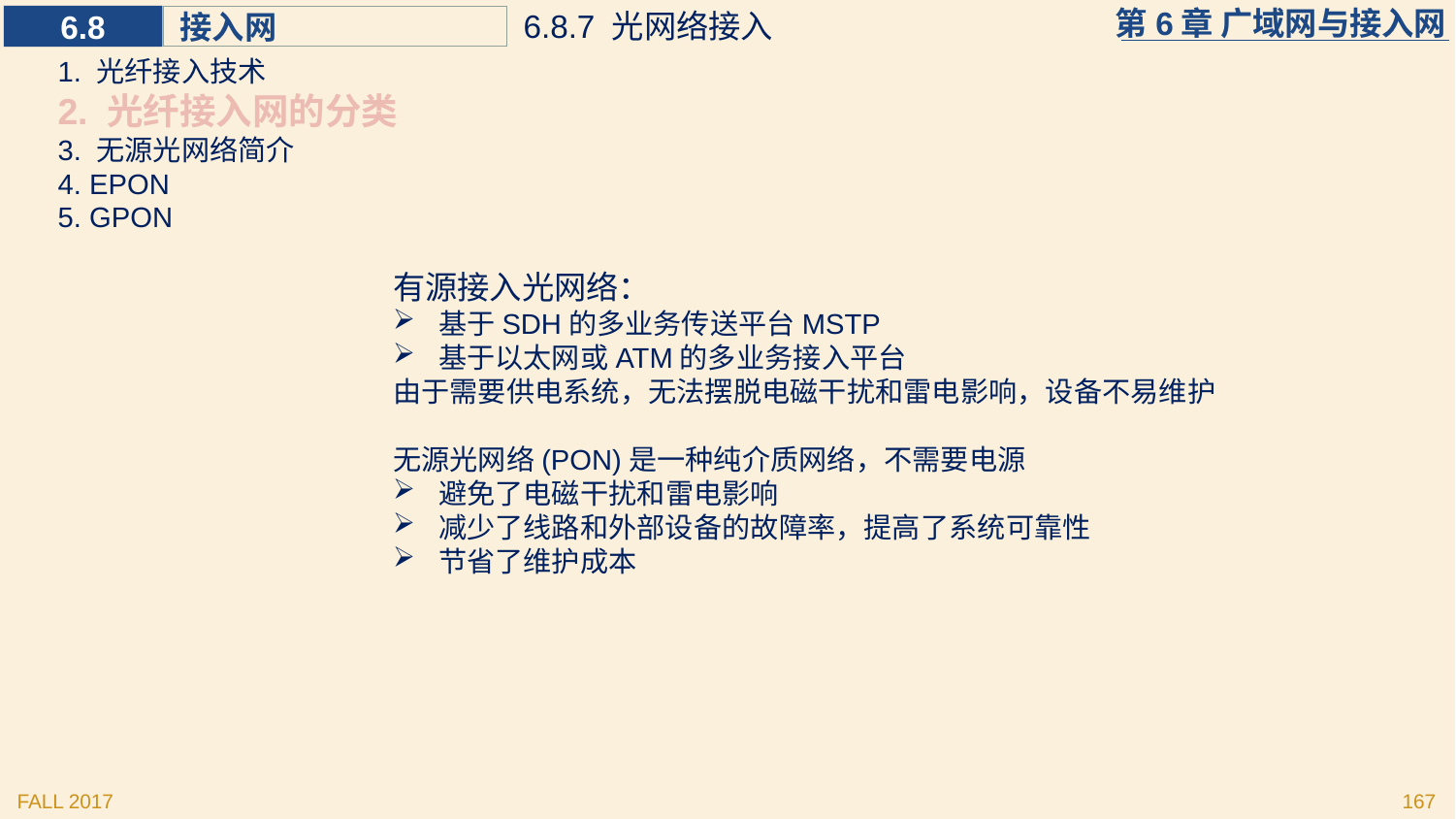

6.8.7 光网络接入
1. 光纤接入技术
2. 光纤接入网的分类
3. 无源光网络简介
4. EPON
5. GPON
有源接入光网络：
基于SDH的多业务传送平台MSTP
基于以太网或ATM的多业务接入平台
由于需要供电系统，无法摆脱电磁干扰和雷电影响，设备不易维护

无源光网络(PON)是一种纯介质网络，不需要电源
避免了电磁干扰和雷电影响
减少了线路和外部设备的故障率，提高了系统可靠性
节省了维护成本